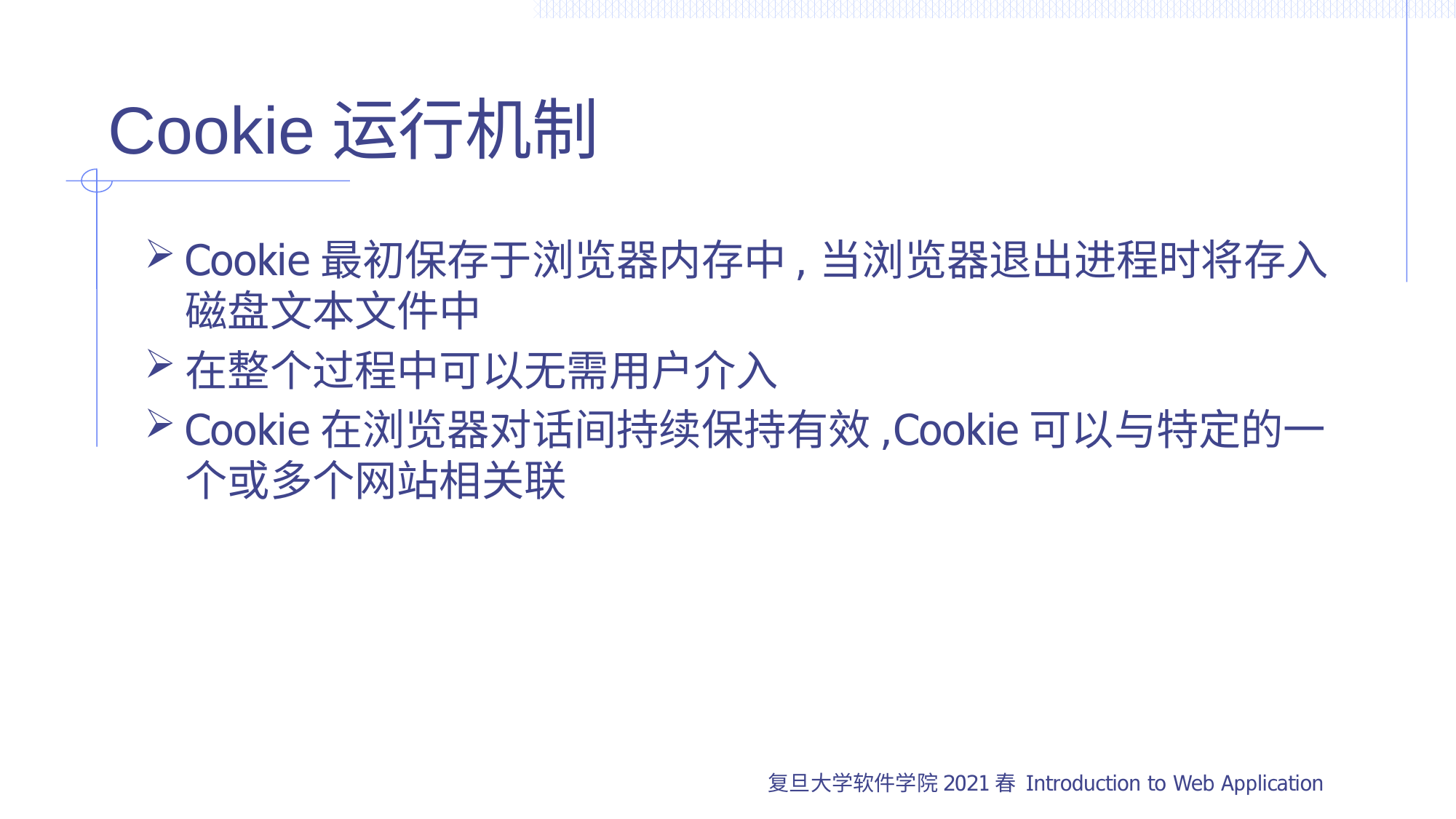

# Cookie运行机制
Cookie最初保存于浏览器内存中,当浏览器退出进程时将存入磁盘文本文件中
在整个过程中可以无需用户介入
Cookie在浏览器对话间持续保持有效,Cookie可以与特定的一个或多个网站相关联